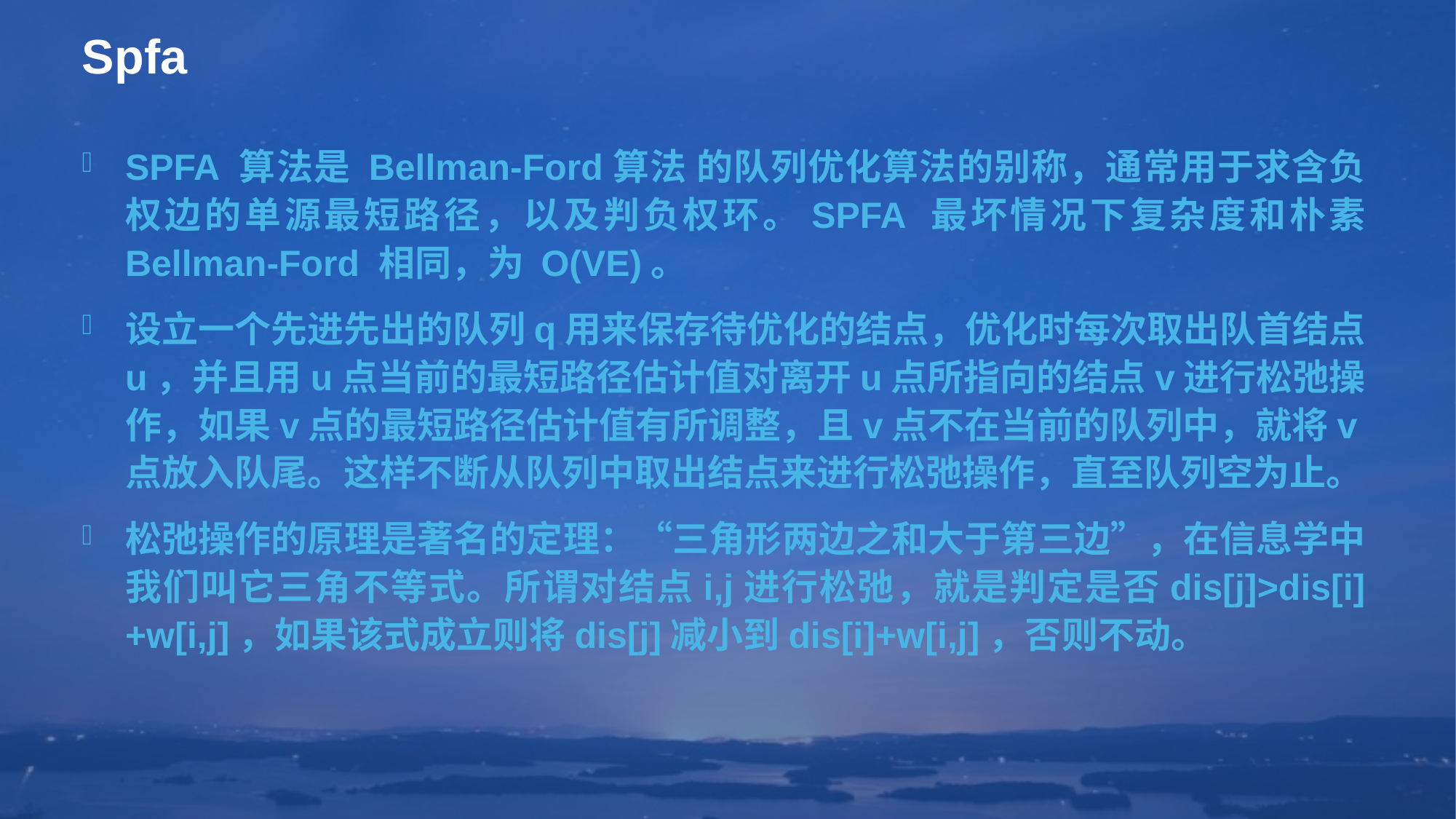

# Spfa
SPFA 算法是 Bellman-Ford算法 的队列优化算法的别称，通常用于求含负权边的单源最短路径，以及判负权环。SPFA 最坏情况下复杂度和朴素 Bellman-Ford 相同，为 O(VE)。
设立一个先进先出的队列q用来保存待优化的结点，优化时每次取出队首结点u，并且用u点当前的最短路径估计值对离开u点所指向的结点v进行松弛操作，如果v点的最短路径估计值有所调整，且v点不在当前的队列中，就将v点放入队尾。这样不断从队列中取出结点来进行松弛操作，直至队列空为止。
松弛操作的原理是著名的定理：“三角形两边之和大于第三边”，在信息学中我们叫它三角不等式。所谓对结点i,j进行松弛，就是判定是否dis[j]>dis[i]+w[i,j]，如果该式成立则将dis[j]减小到dis[i]+w[i,j]，否则不动。